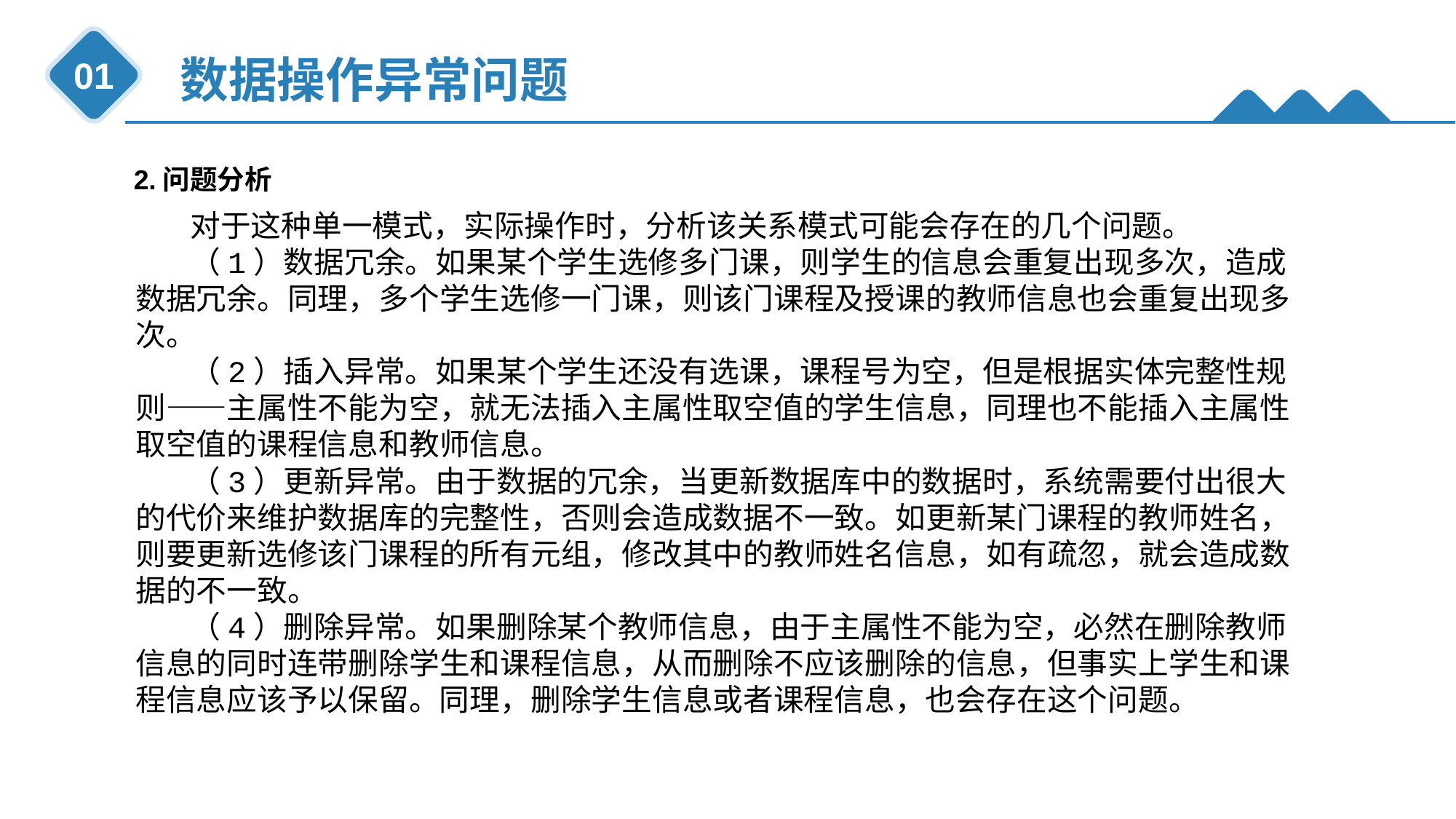

数据操作异常问题
01

2.问题分析
对于这种单一模式，实际操作时，分析该关系模式可能会存在的几个问题。
（1）数据冗余。如果某个学生选修多门课，则学生的信息会重复出现多次，造成数据冗余。同理，多个学生选修一门课，则该门课程及授课的教师信息也会重复出现多次。
（2）插入异常。如果某个学生还没有选课，课程号为空，但是根据实体完整性规则——主属性不能为空，就无法插入主属性取空值的学生信息，同理也不能插入主属性取空值的课程信息和教师信息。
（3）更新异常。由于数据的冗余，当更新数据库中的数据时，系统需要付出很大的代价来维护数据库的完整性，否则会造成数据不一致。如更新某门课程的教师姓名，则要更新选修该门课程的所有元组，修改其中的教师姓名信息，如有疏忽，就会造成数据的不一致。
（4）删除异常。如果删除某个教师信息，由于主属性不能为空，必然在删除教师信息的同时连带删除学生和课程信息，从而删除不应该删除的信息，但事实上学生和课程信息应该予以保留。同理，删除学生信息或者课程信息，也会存在这个问题。